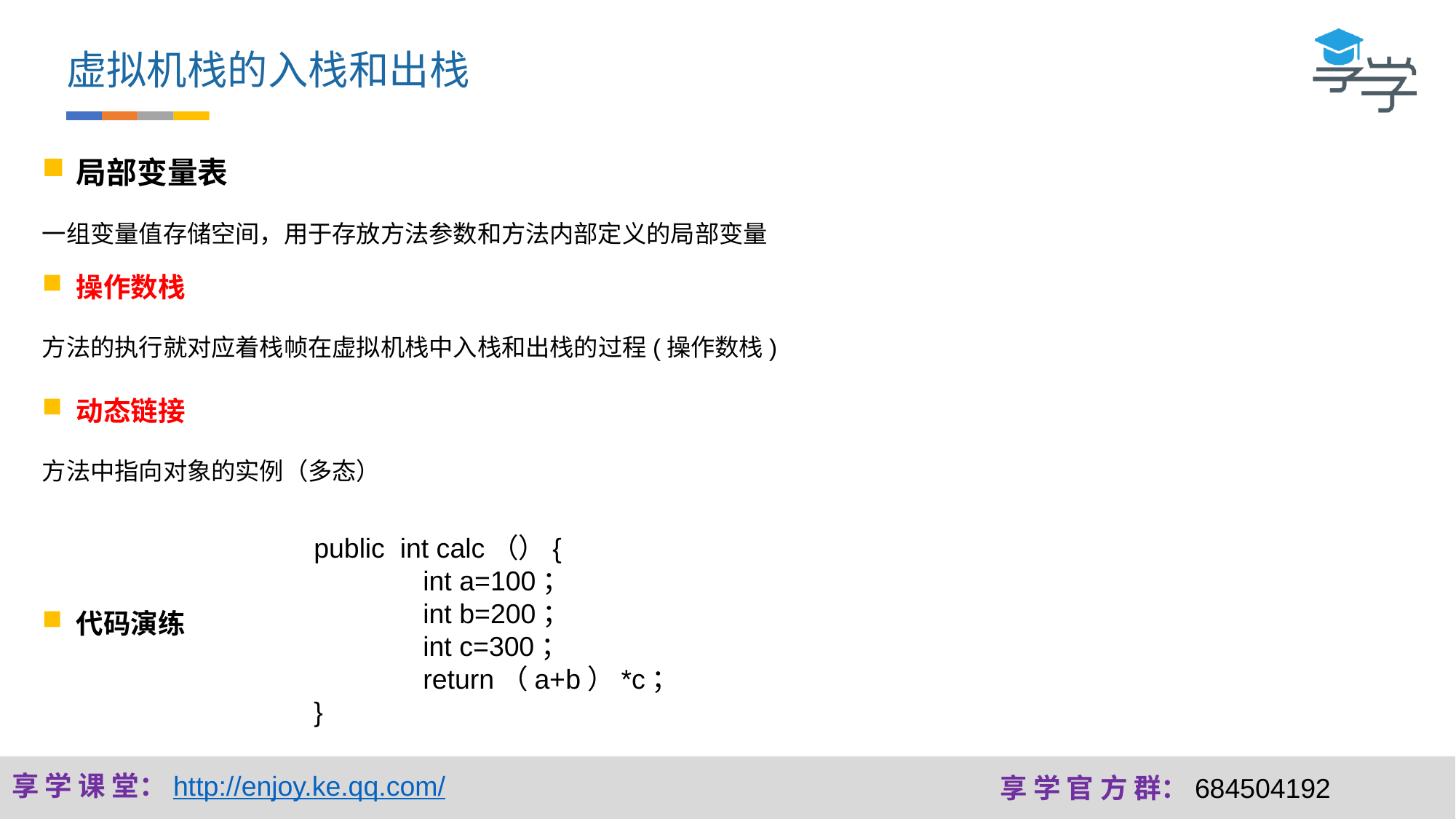

虚拟机栈的入栈和出栈

局部变量表
一组变量值存储空间，用于存放方法参数和方法内部定义的局部变量
操作数栈
方法的执行就对应着栈帧在虚拟机栈中入栈和出栈的过程(操作数栈)
动态链接
方法中指向对象的实例（多态）
public  int calc（）{
	int a=100；
	int b=200；
	int c=300；
	return（a+b）*c；
}
代码演练